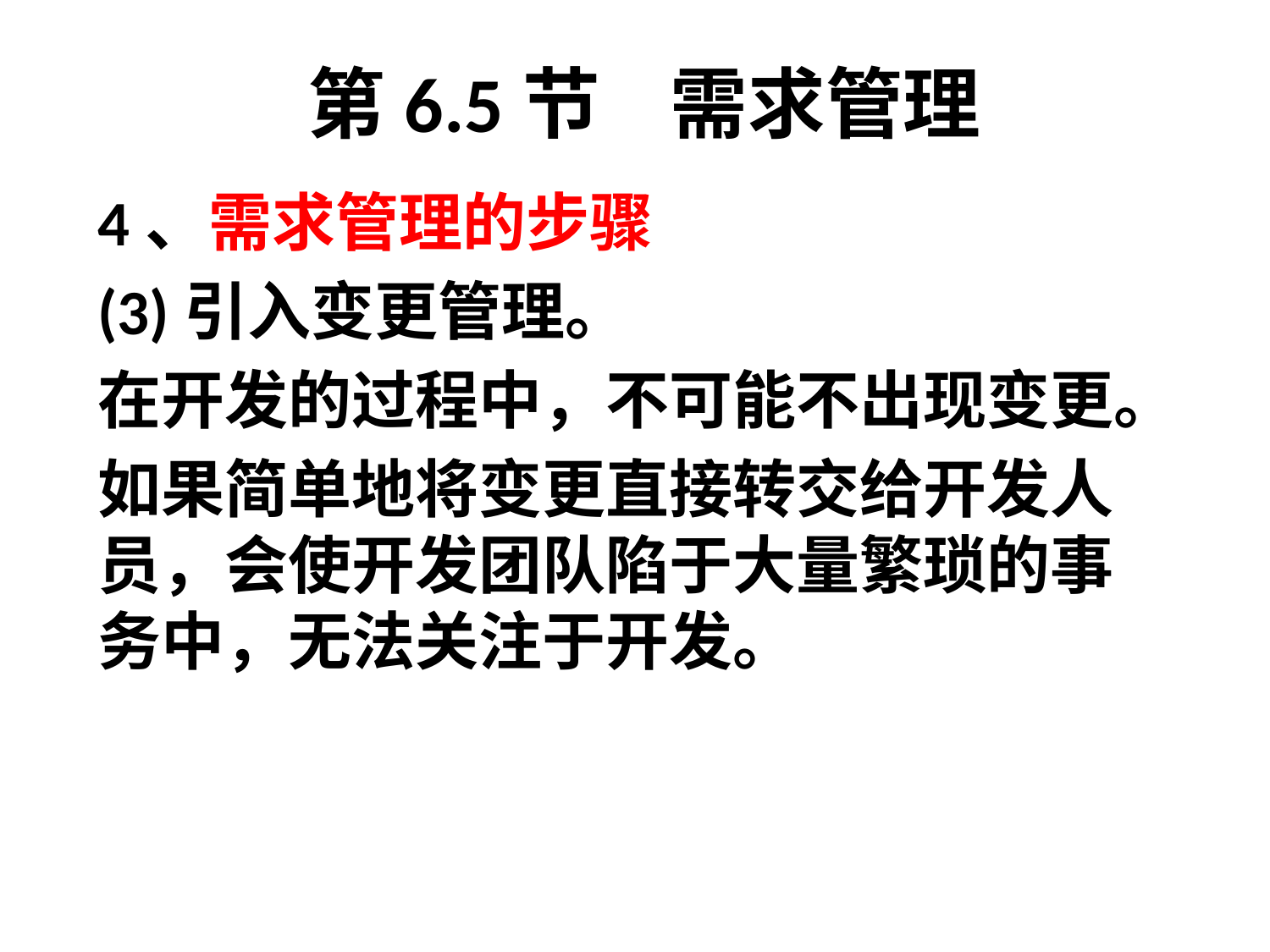

# 第6.5节    需求管理
4、需求管理的步骤
(3)引入变更管理。
在开发的过程中，不可能不出现变更。
如果简单地将变更直接转交给开发人员，会使开发团队陷于大量繁琐的事务中，无法关注于开发。